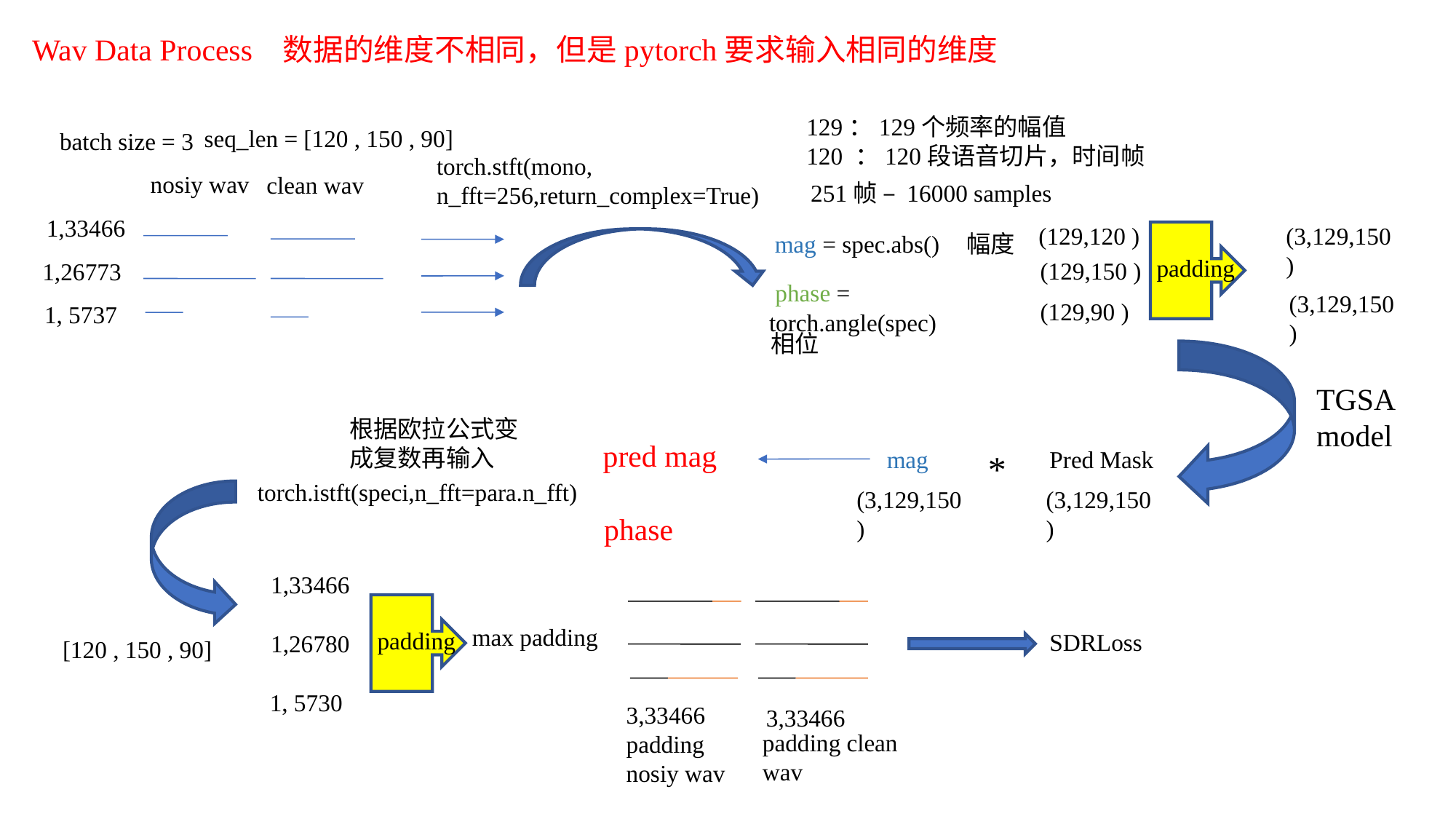

Wav Data Process   数据的维度不相同，但是pytorch要求输入相同的维度
129：129个频率的幅值
120 ：120段语音切片，时间帧
seq_len = [120 , 150 , 90]
batch size = 3
torch.stft(mono, n_fft=256,return_complex=True)
nosiy wav
clean wav
251帧 – 16000 samples
1,33466
(129,120 )
(3,129,150 )

幅度
 mag = spec.abs()

padding
(129,150 )
1,26773
 phase = torch.angle(spec)

(3,129,150 )
(129,90 )
1, 5737

相位

TGSA model
根据欧拉公式变成复数再输入
pred mag
 mag
Pred Mask
 *

torch.istft(speci,n_fft=para.n_fft)
(3,129,150 )
(3,129,150 )

 phase
1,33466

max padding
padding
SDRLoss
1,26780
[120 , 150 , 90]

1, 5730
3,33466
3,33466
padding clean wav
padding nosiy wav